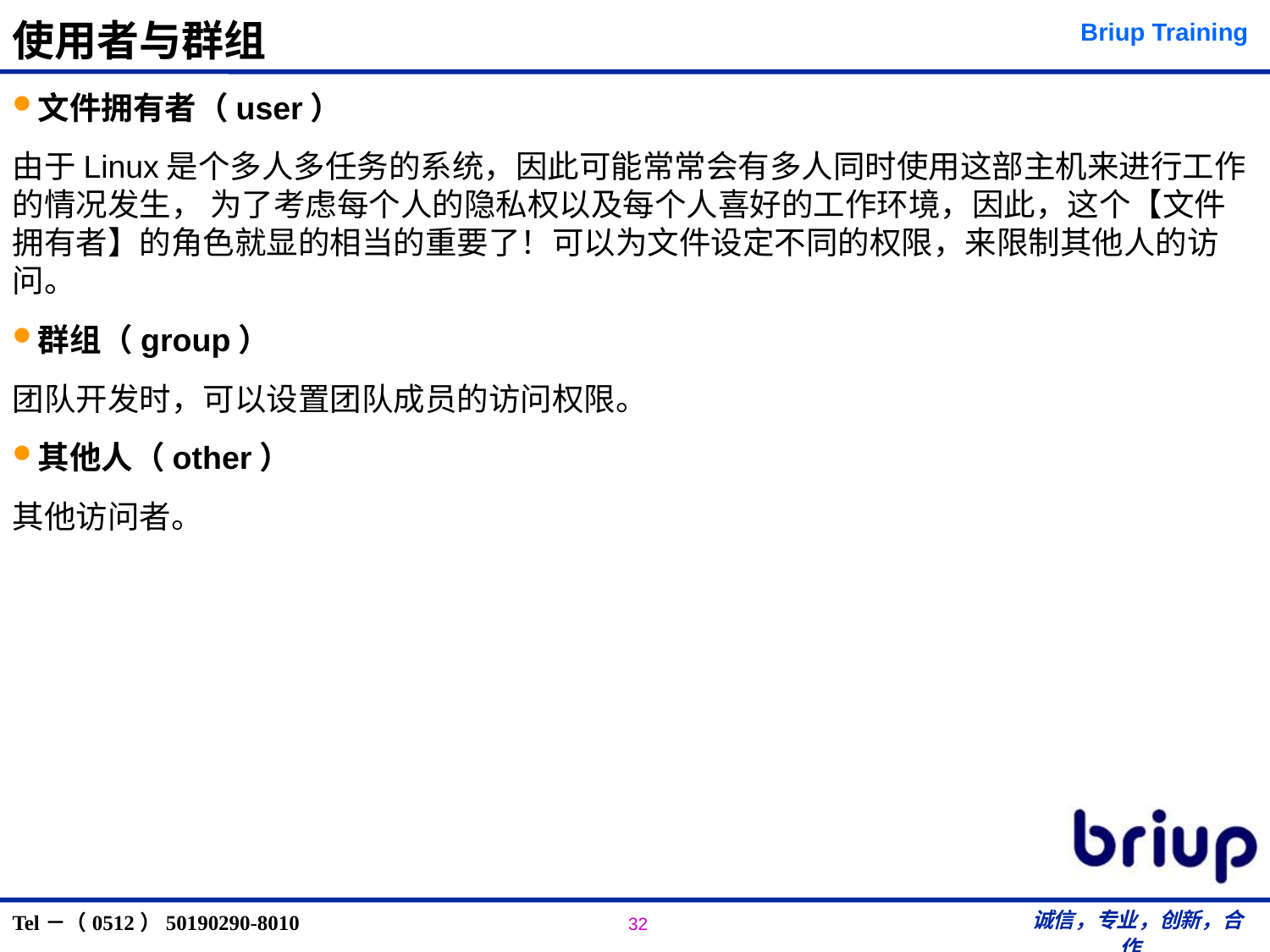

# 使用者与群组
文件拥有者（user）
由于Linux是个多人多任务的系统，因此可能常常会有多人同时使用这部主机来进行工作的情况发生， 为了考虑每个人的隐私权以及每个人喜好的工作环境，因此，这个【文件拥有者】的角色就显的相当的重要了！可以为文件设定不同的权限，来限制其他人的访问。
群组（group）
团队开发时，可以设置团队成员的访问权限。
其他人（other）
其他访问者。